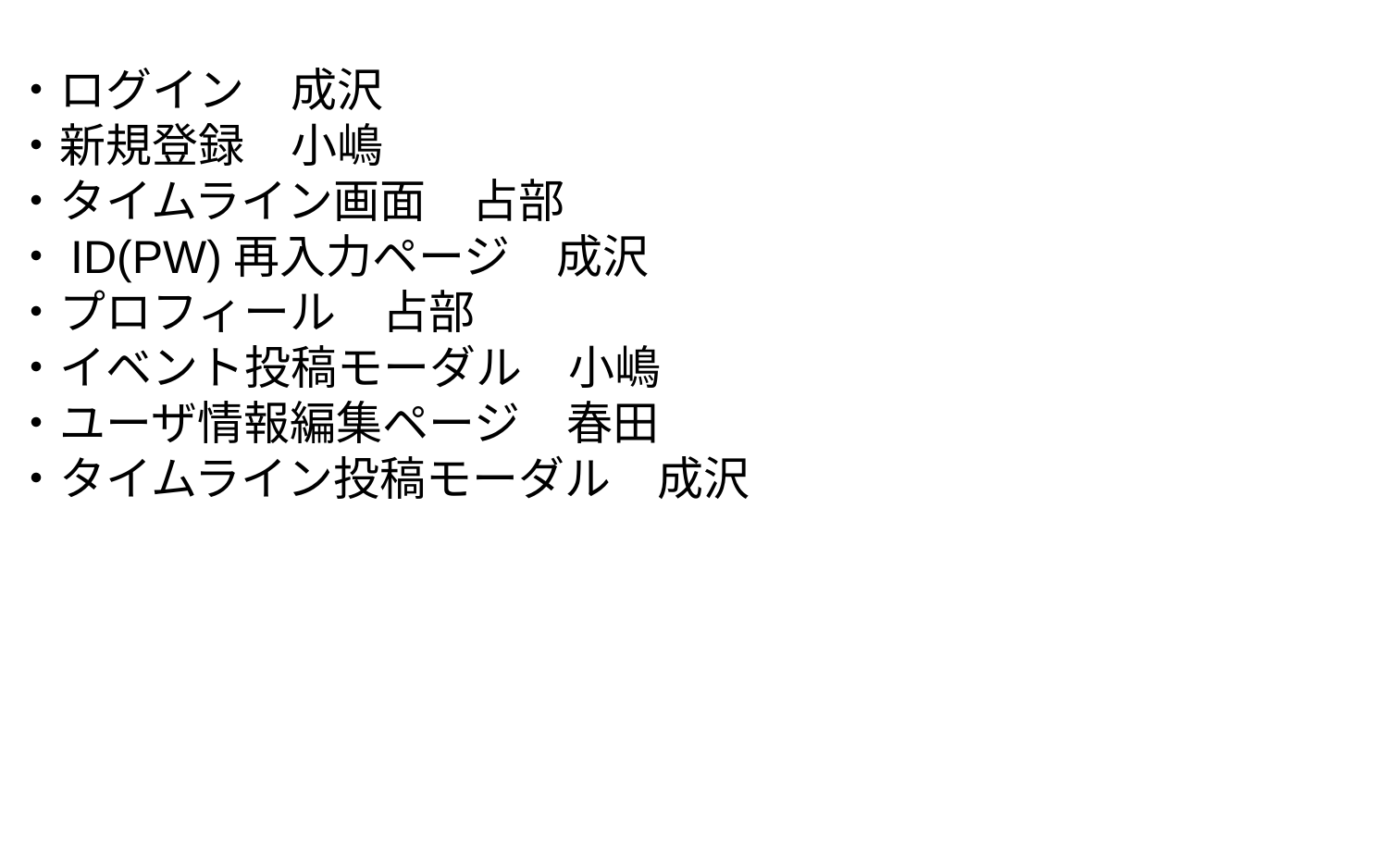

・ログイン　成沢
・新規登録　小嶋
・タイムライン画面　占部
・ID(PW)再入力ページ　成沢
・プロフィール　占部
・イベント投稿モーダル　小嶋
・ユーザ情報編集ページ　春田
・タイムライン投稿モーダル　成沢